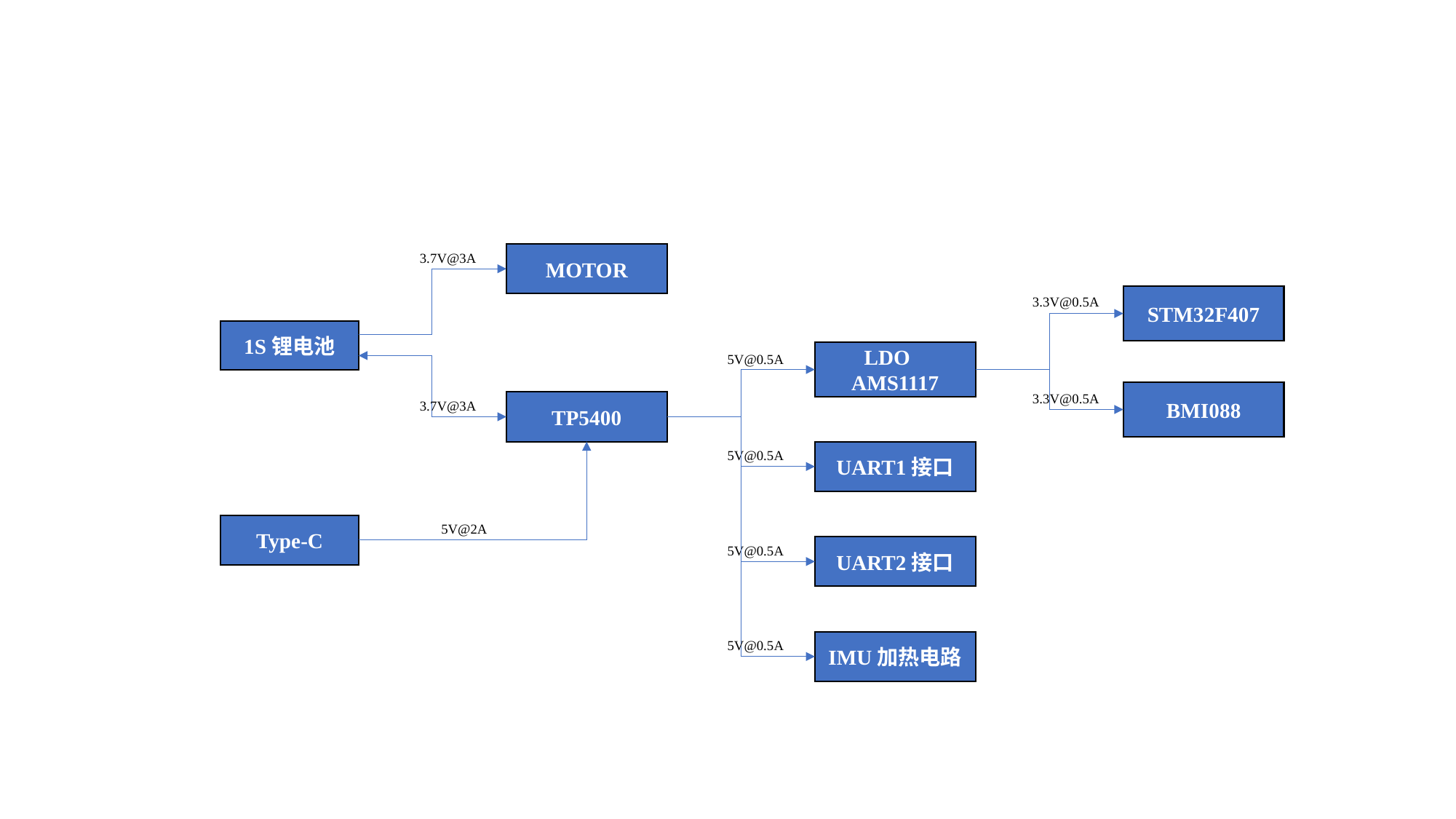

3.7V@3A
MOTOR
STM32F407
3.3V@0.5A

1S锂电池

LDO    AMS1117
5V@0.5A
BMI088
3.3V@0.5A
TP5400
3.7V@3A
5V@0.5A
UART1接口
Type-C
5V@2A
5V@0.5A
UART2接口
5V@0.5A
IMU加热电路